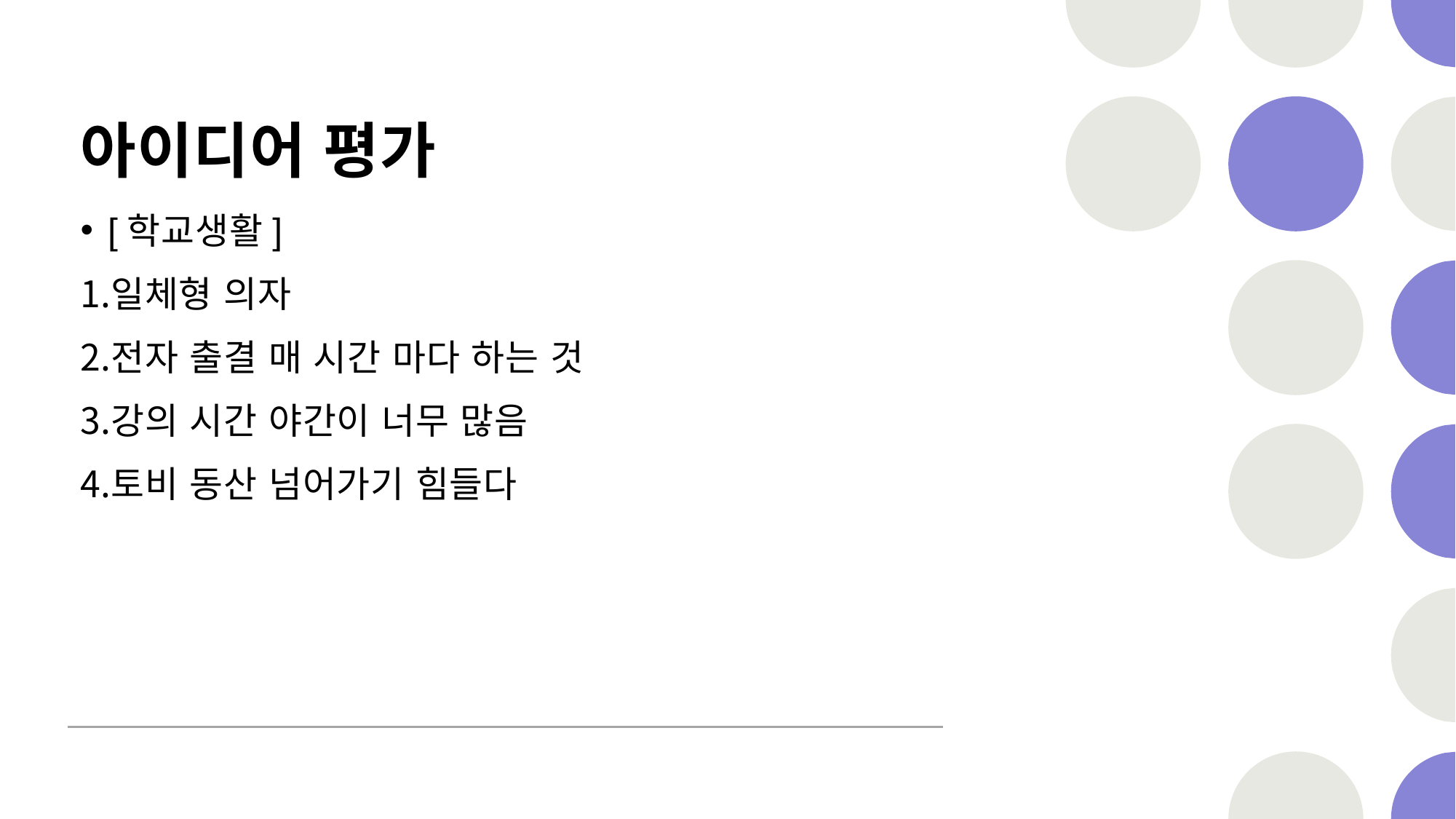

# 아이디어 평가
[학교생활]
일체형 의자
전자 출결 매 시간 마다 하는 것
강의 시간 야간이 너무 많음
토비 동산 넘어가기 힘들다